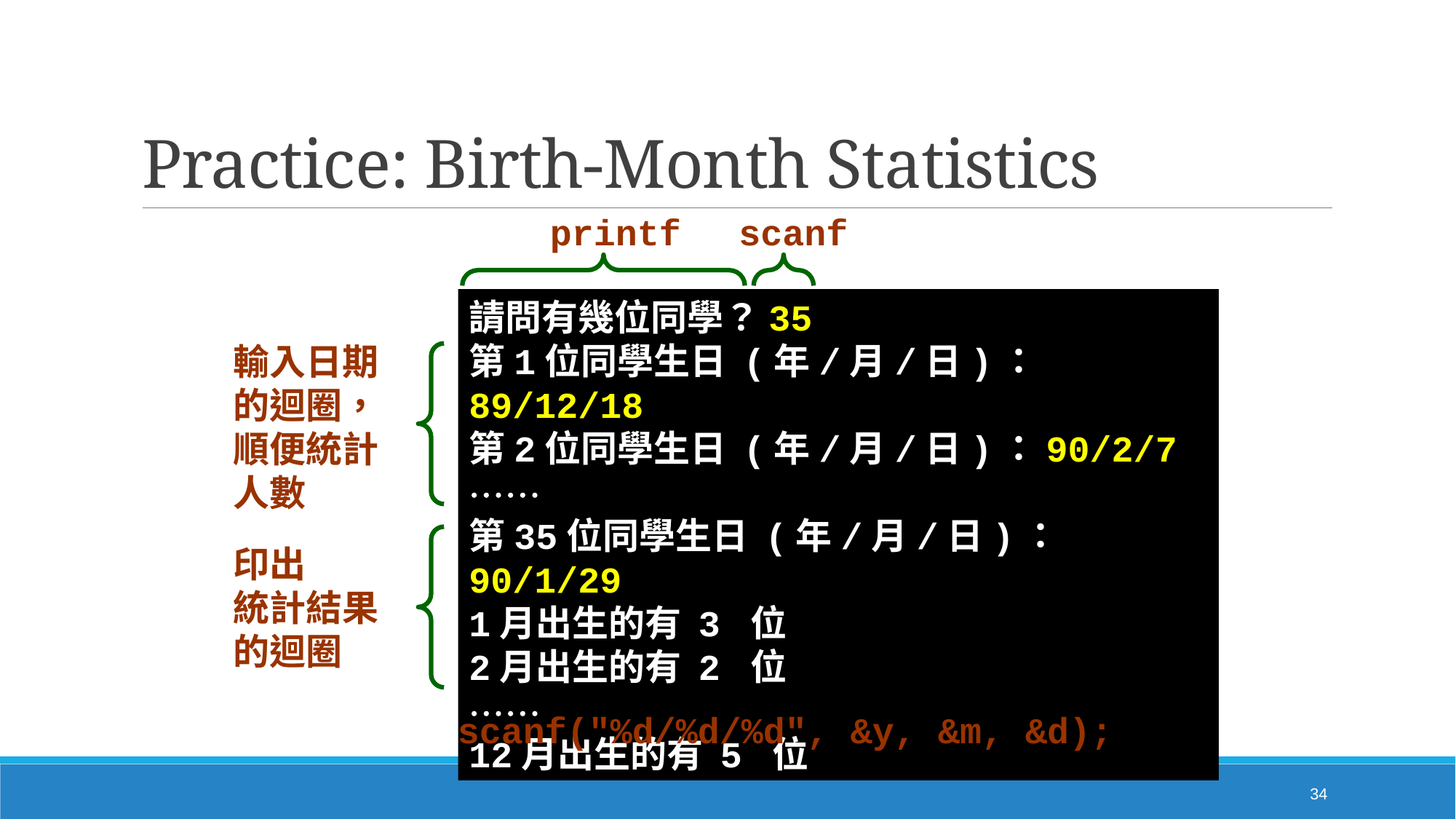

# Practice: Birth-Month Statistics

printf
scanf

請問有幾位同學？35
第1位同學生日 (年/月/日)：89/12/18
第2位同學生日 (年/月/日)：90/2/7
……
第35位同學生日 (年/月/日)：90/1/29
1月出生的有 3 位
2月出生的有 2 位
……
12月出生的有 5 位
輸入日期的迴圈，順便統計人數

印出
統計結果的迴圈
scanf("%d/%d/%d", &y, &m, &d);
34